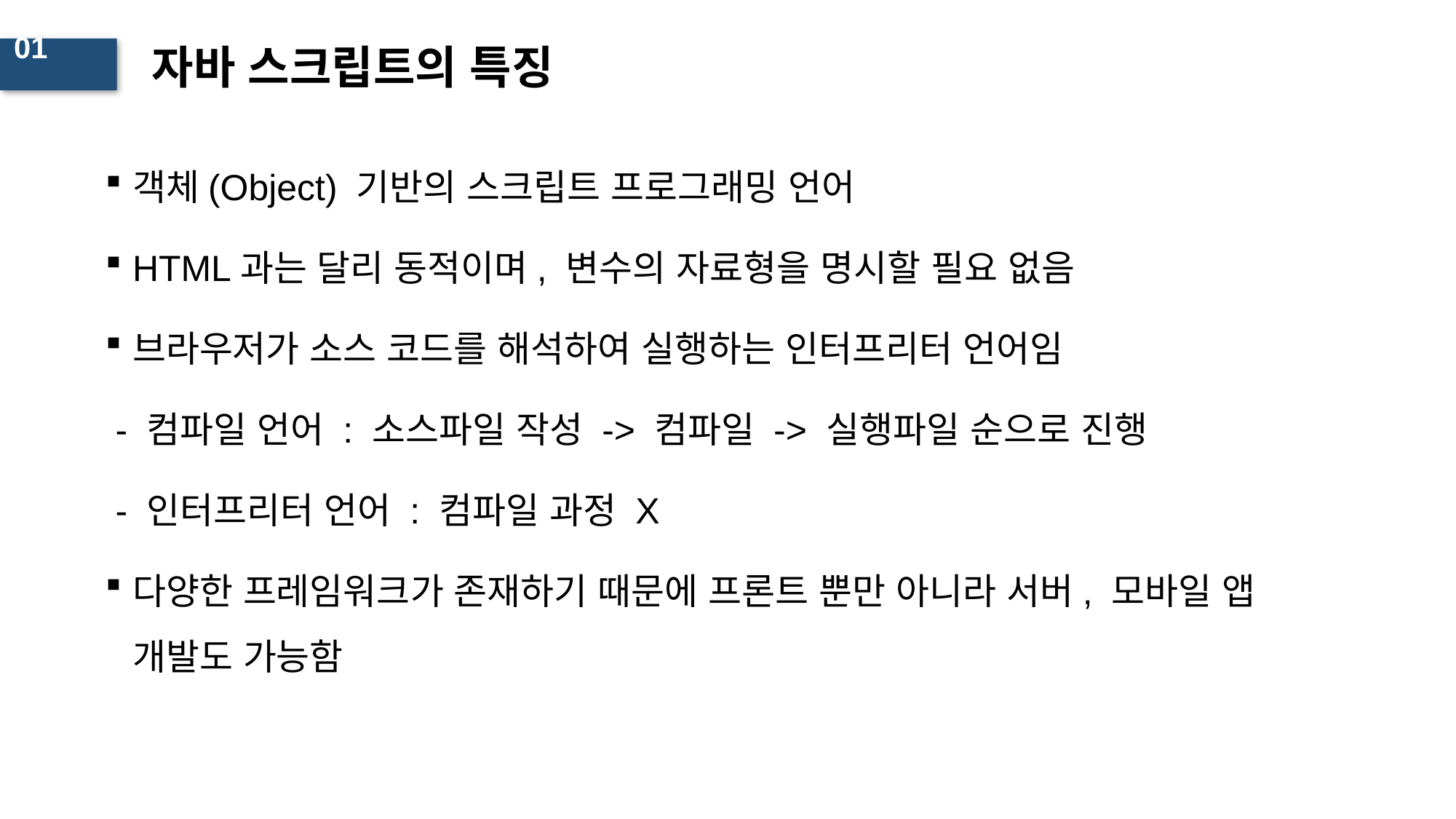

# 자바 스크립트의 특징
01
객체(Object) 기반의 스크립트 프로그래밍 언어
HTML과는 달리 동적이며, 변수의 자료형을 명시할 필요 없음
브라우저가 소스 코드를 해석하여 실행하는 인터프리터 언어임
 - 컴파일 언어 : 소스파일 작성 -> 컴파일 -> 실행파일 순으로 진행
 - 인터프리터 언어 : 컴파일 과정 X
다양한 프레임워크가 존재하기 때문에 프론트 뿐만 아니라 서버, 모바일 앱 개발도 가능함